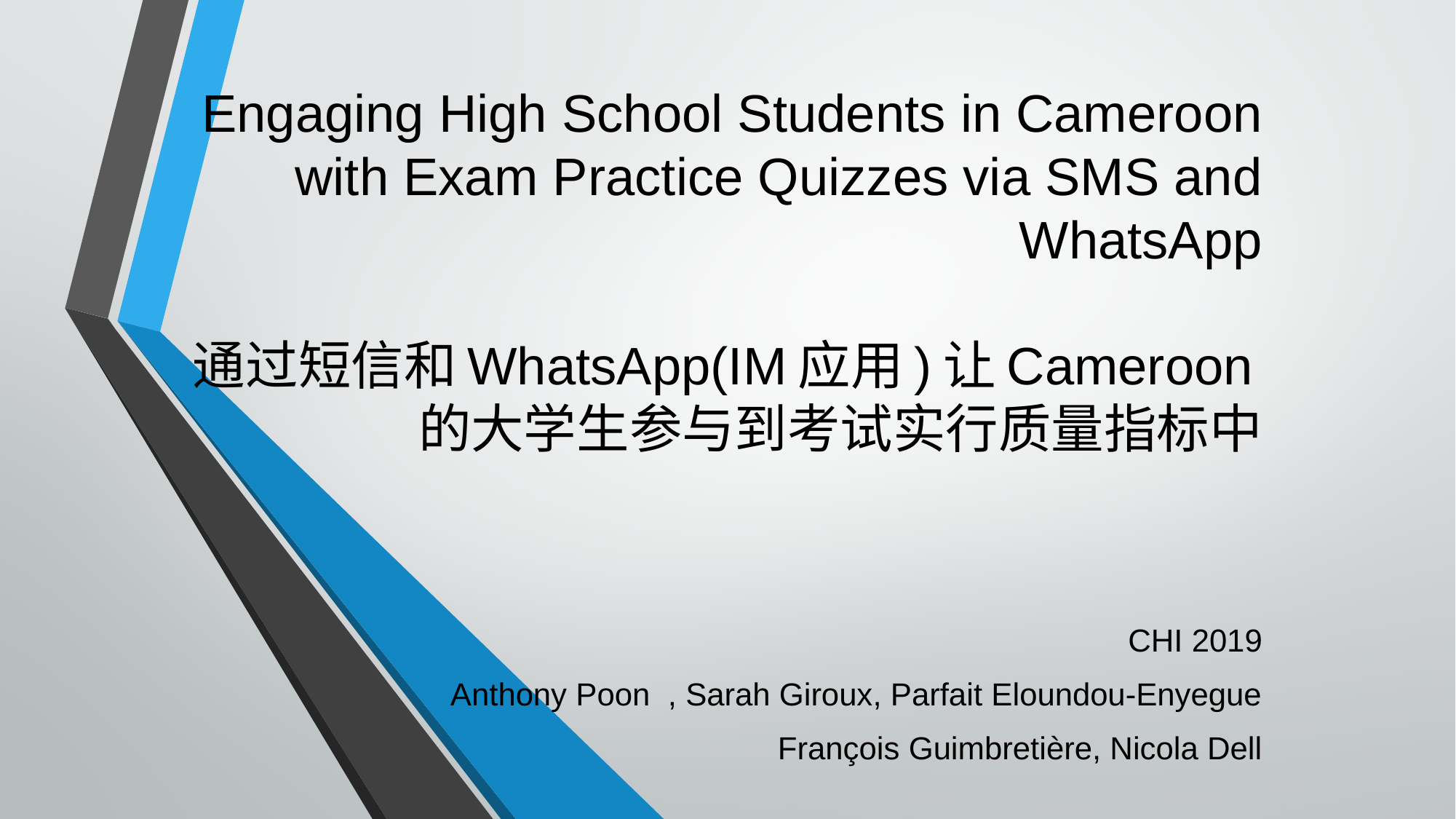

# Engaging High School Students in Cameroon with Exam Practice Quizzes via SMS and WhatsApp 通过短信和WhatsApp(IM应用)让Cameroon的大学生参与到考试实行质量指标中
CHI 2019
Anthony Poon  , Sarah Giroux, Parfait Eloundou-Enyegue
 François Guimbretière, Nicola Dell